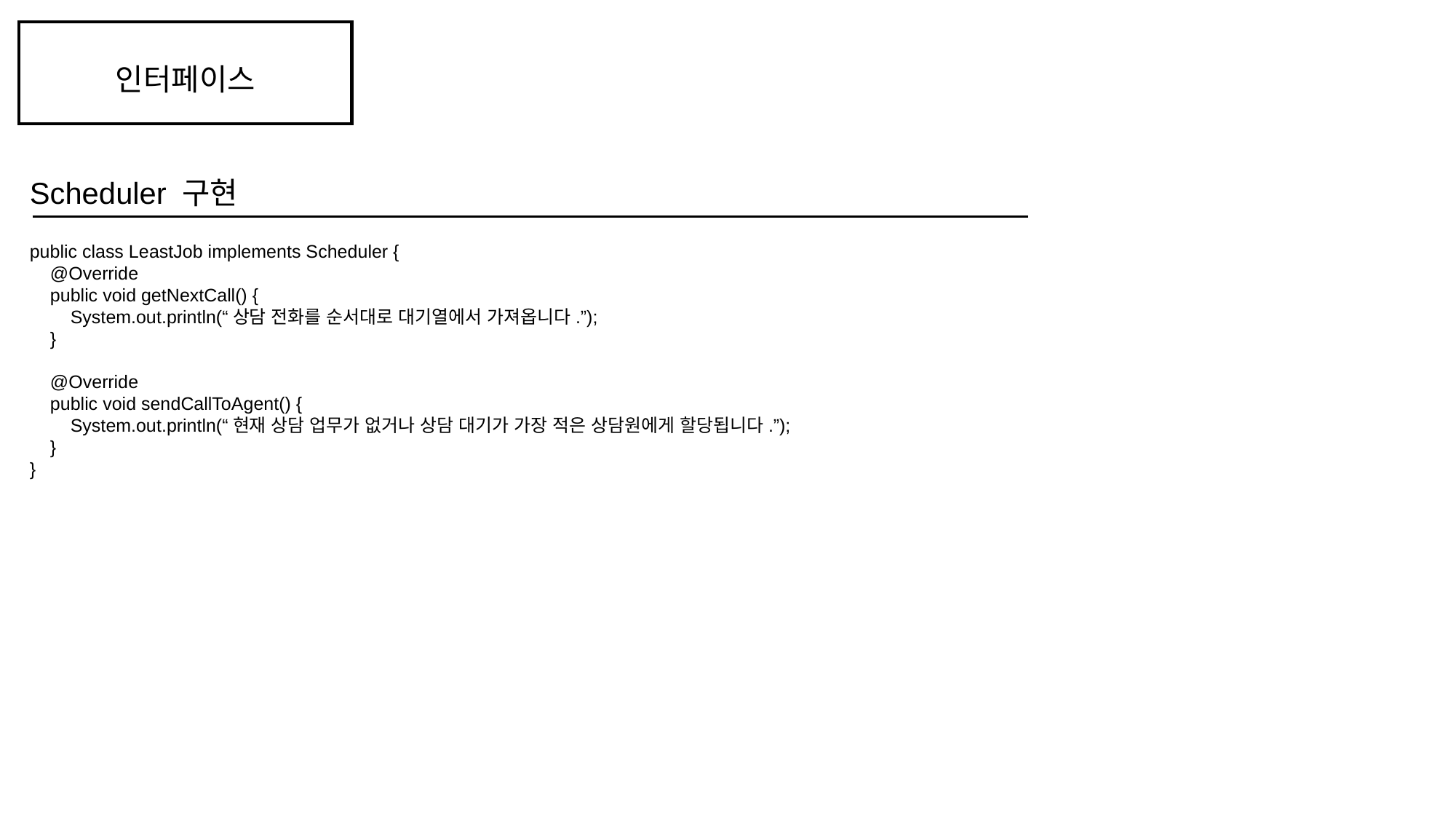

인터페이스
Scheduler 구현
public class LeastJob implements Scheduler {
    @Override
    public void getNextCall() {
        System.out.println(“상담 전화를 순서대로 대기열에서 가져옵니다.”);
    }

    @Override
    public void sendCallToAgent() {
        System.out.println(“현재 상담 업무가 없거나 상담 대기가 가장 적은 상담원에게 할당됩니다.”);
    }
}